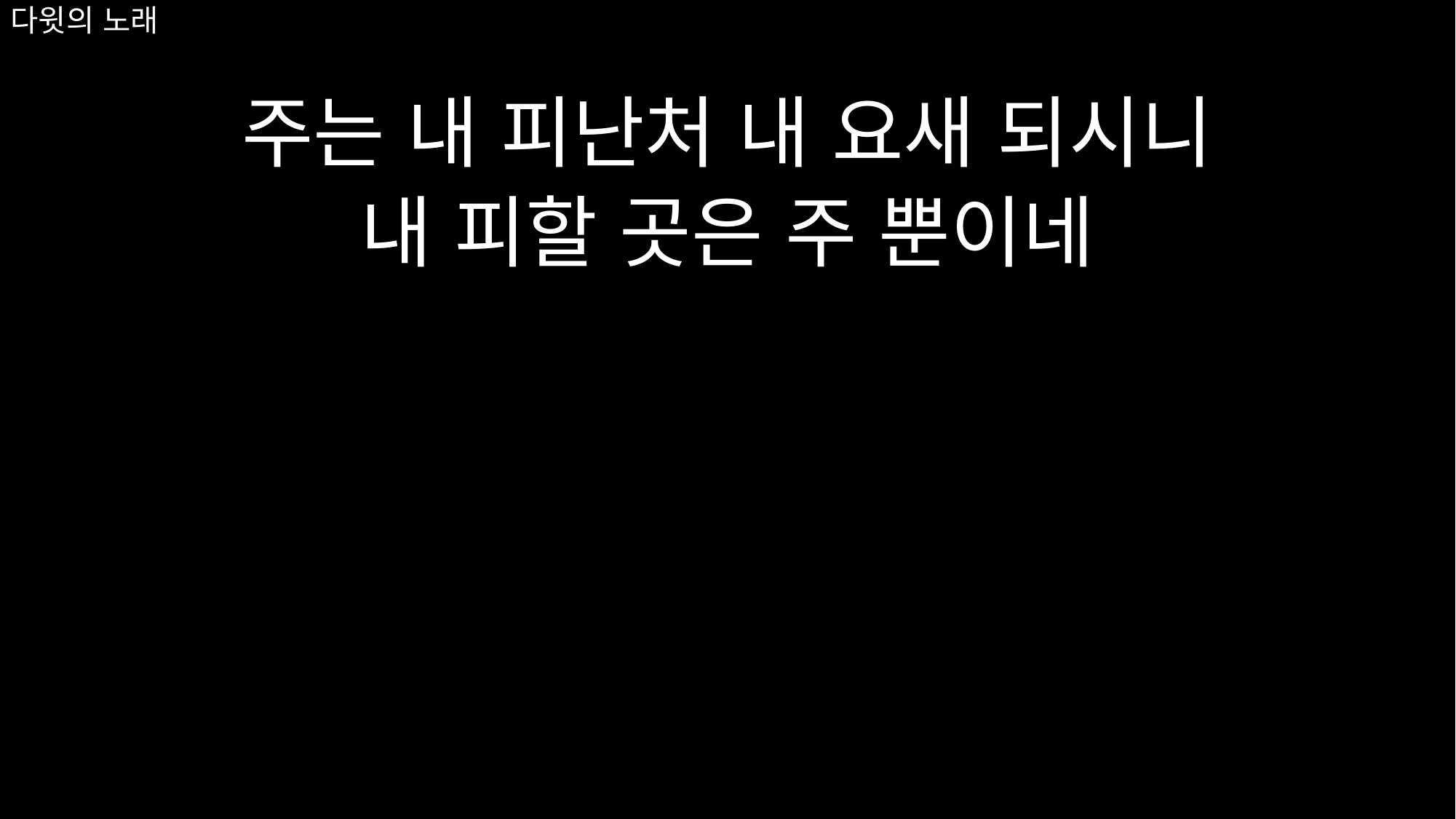

# 다윗의 노래
주는 내 피난처 내 요새 되시니
내 피할 곳은 주 뿐이네